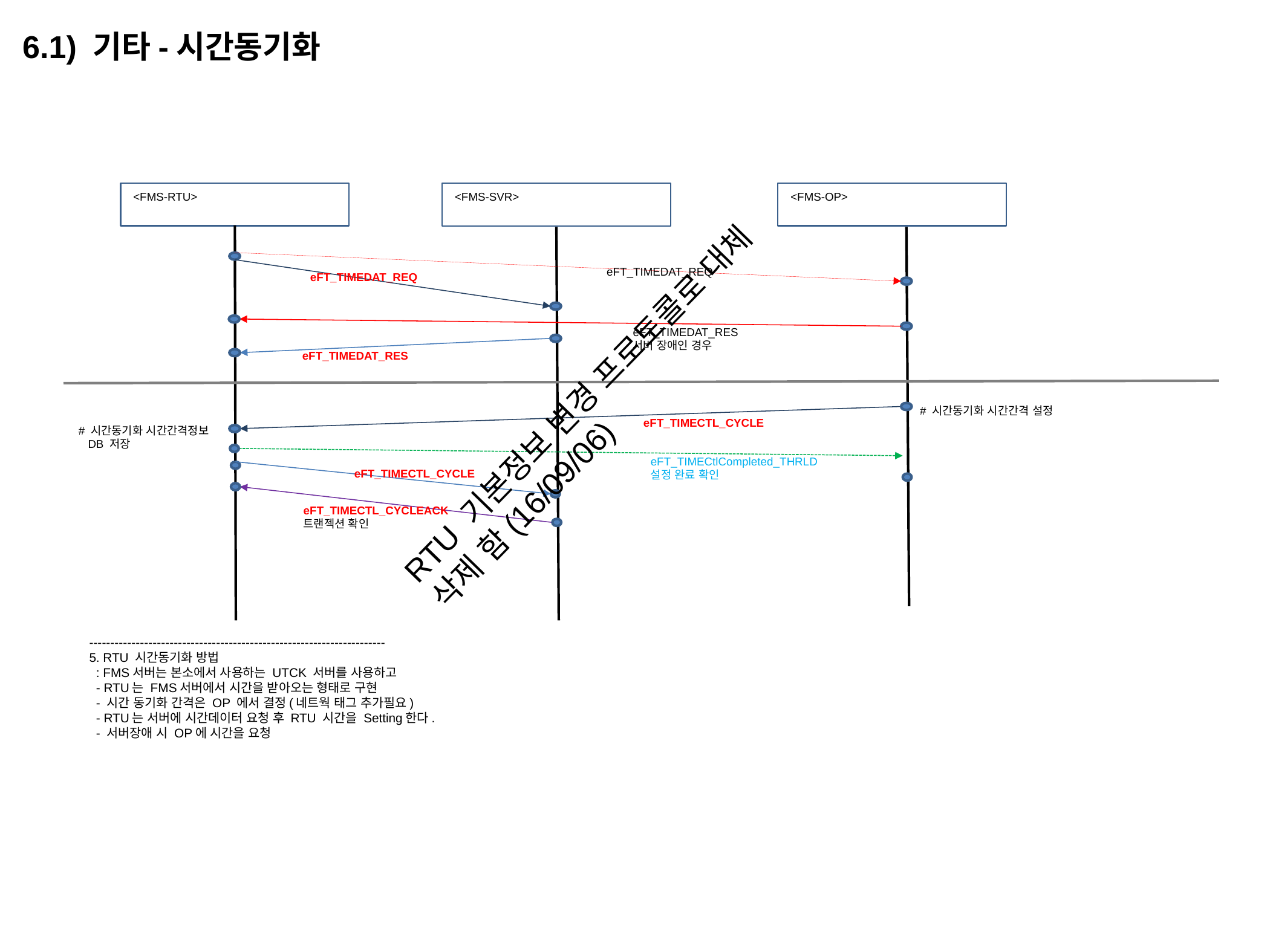

6.1) 기타-시간동기화
<FMS-RTU>
<FMS-OP>
<FMS-SVR>

eFT_TIMEDAT_REQ
eFT_TIMEDAT_REQ

eFT_TIMEDAT_RES
서버 장애인 경우

eFT_TIMEDAT_RES

RTU 기본정보 변경 프로토콜로 대체
삭제 함(16/09/06)
# 시간동기화 시간간격 설정

eFT_TIMECTL_CYCLE
# 시간동기화 시간간격정보
   DB 저장

eFT_TIMECtlCompleted_THRLD
설정 완료 확인
eFT_TIMECTL_CYCLE

eFT_TIMECTL_CYCLEACK
트랜젝션 확인

----------------------------------------------------------------------
5. RTU 시간동기화 방법
  : FMS서버는 본소에서 사용하는 UTCK 서버를 사용하고
  - RTU는 FMS서버에서 시간을 받아오는 형태로 구현
  - 시간 동기화 간격은 OP 에서 결정(네트웍 태그 추가필요)
  - RTU는 서버에 시간데이터 요청 후 RTU 시간을 Setting한다.
  - 서버장애 시 OP에 시간을 요청